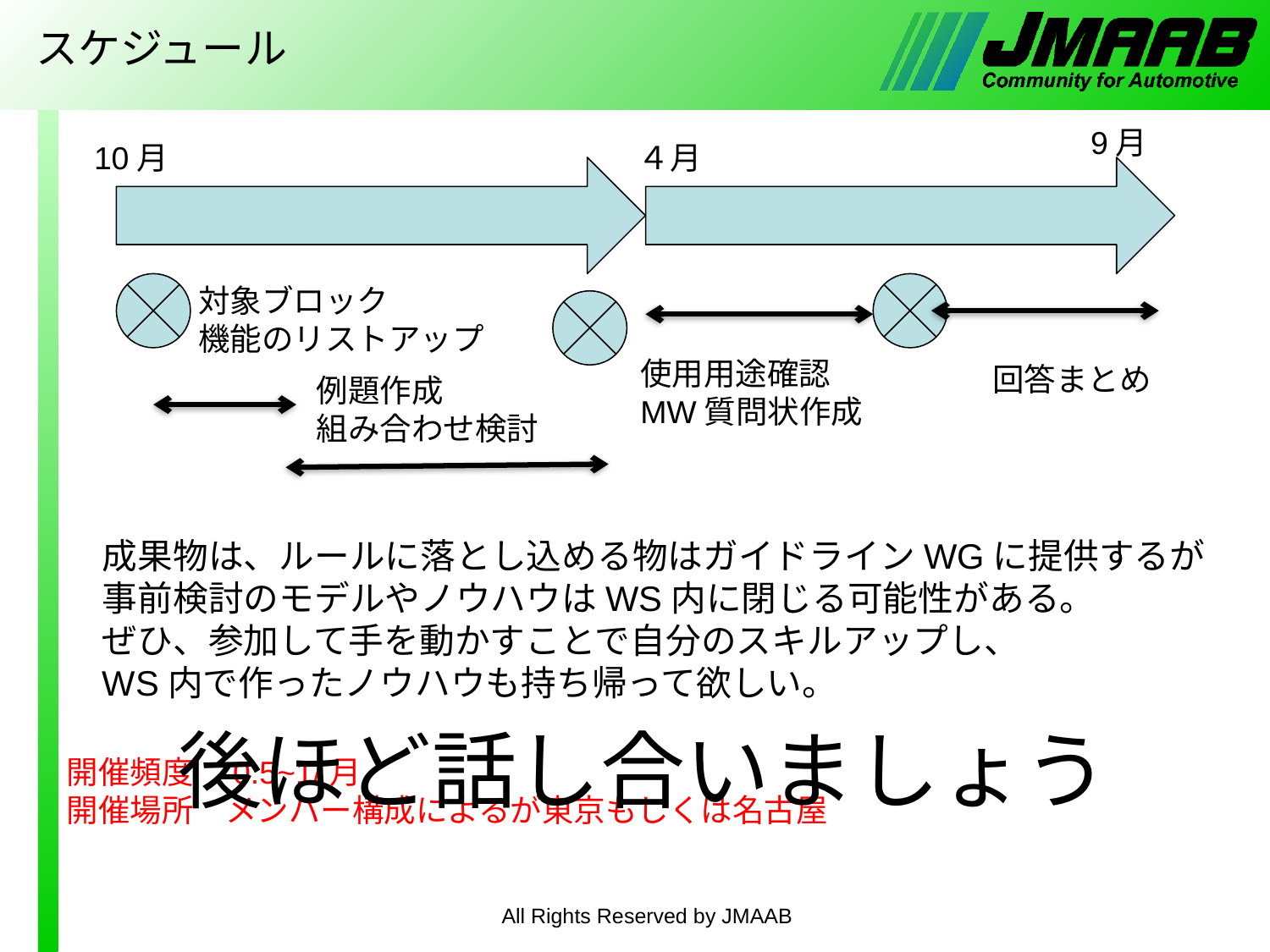

# スケジュール
9月
10月
４月

対象ブロック
機能のリストアップ

使用用途確認
MW質問状作成
回答まとめ
例題作成
組み合わせ検討
成果物は、ルールに落とし込める物はガイドラインWGに提供するが
事前検討のモデルやノウハウはWS内に閉じる可能性がある。
ぜひ、参加して手を動かすことで自分のスキルアップし、
WS内で作ったノウハウも持ち帰って欲しい。
後ほど話し合いましょう
開催頻度　0.5~1/月
開催場所　メンバー構成によるが東京もしくは名古屋